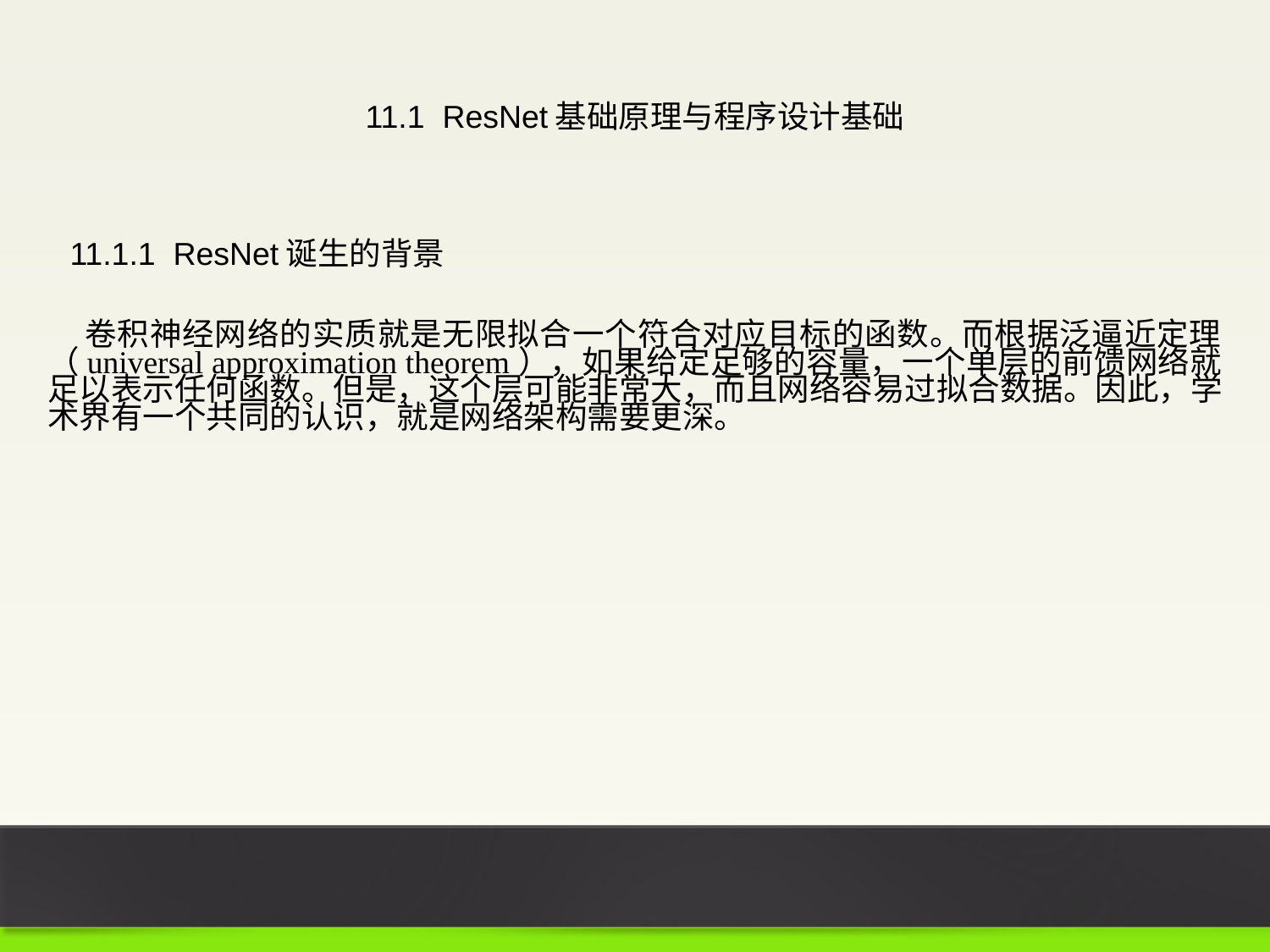

11.1  ResNet基础原理与程序设计基础
11.1.1  ResNet诞生的背景
卷积神经网络的实质就是无限拟合一个符合对应目标的函数。而根据泛逼近定理（universal approximation theorem），如果给定足够的容量，一个单层的前馈网络就足以表示任何函数。但是，这个层可能非常大，而且网络容易过拟合数据。因此，学术界有一个共同的认识，就是网络架构需要更深。